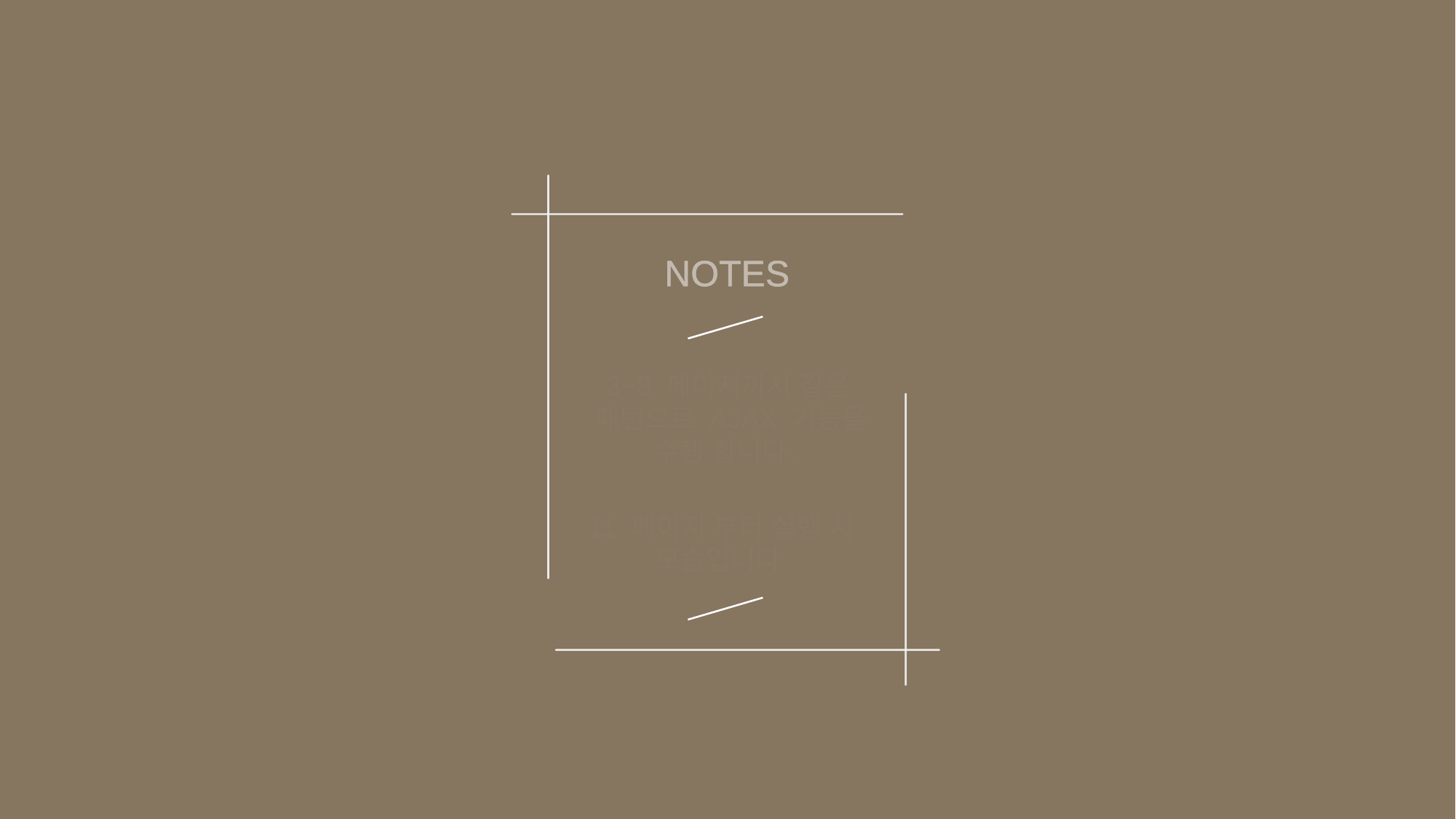

NOTES
3~8 페이지까지 같은
 패턴으로 AJAX 기능을
수행 합니다.
11 페이지 부터 실행 시
모습입니다.